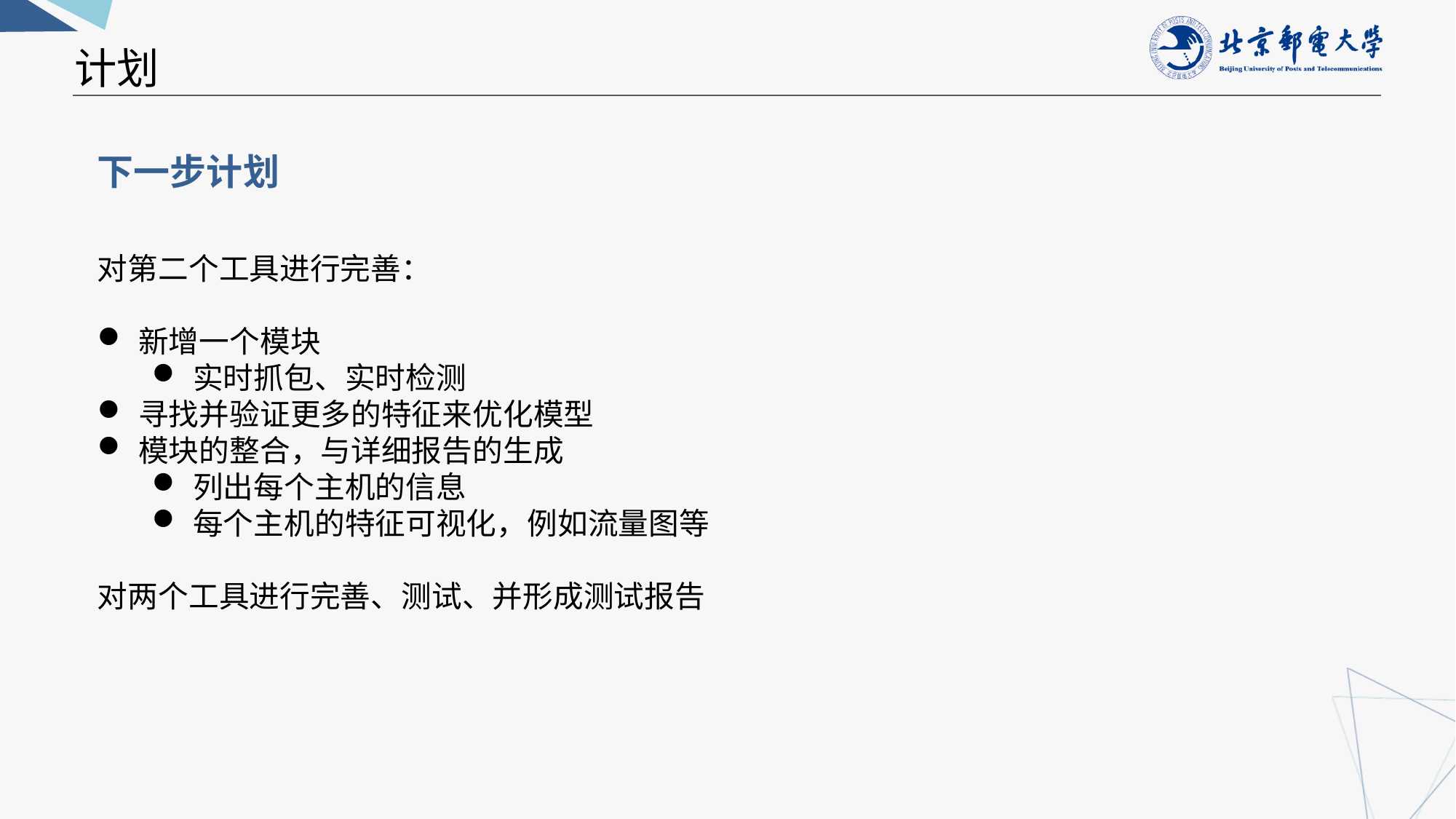

计划
下一步计划
对第二个工具进行完善：

新增一个模块
实时抓包、实时检测
寻找并验证更多的特征来优化模型
模块的整合，与详细报告的生成
列出每个主机的信息
每个主机的特征可视化，例如流量图等

对两个工具进行完善、测试、并形成测试报告